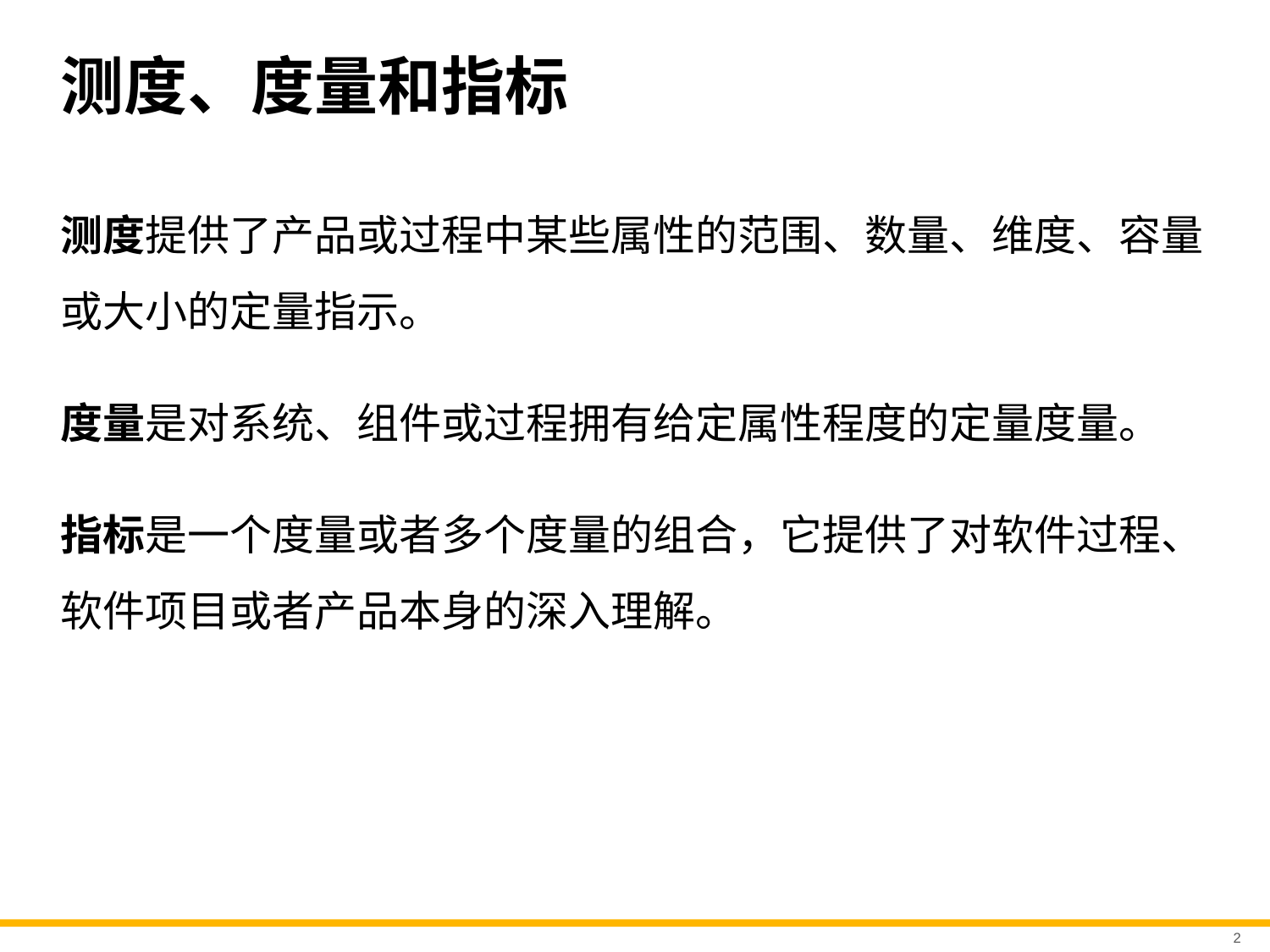

# 测度、度量和指标
测度提供了产品或过程中某些属性的范围、数量、维度、容量或大小的定量指示。
度量是对系统、组件或过程拥有给定属性程度的定量度量。
指标是一个度量或者多个度量的组合，它提供了对软件过程、软件项目或者产品本身的深入理解。

2